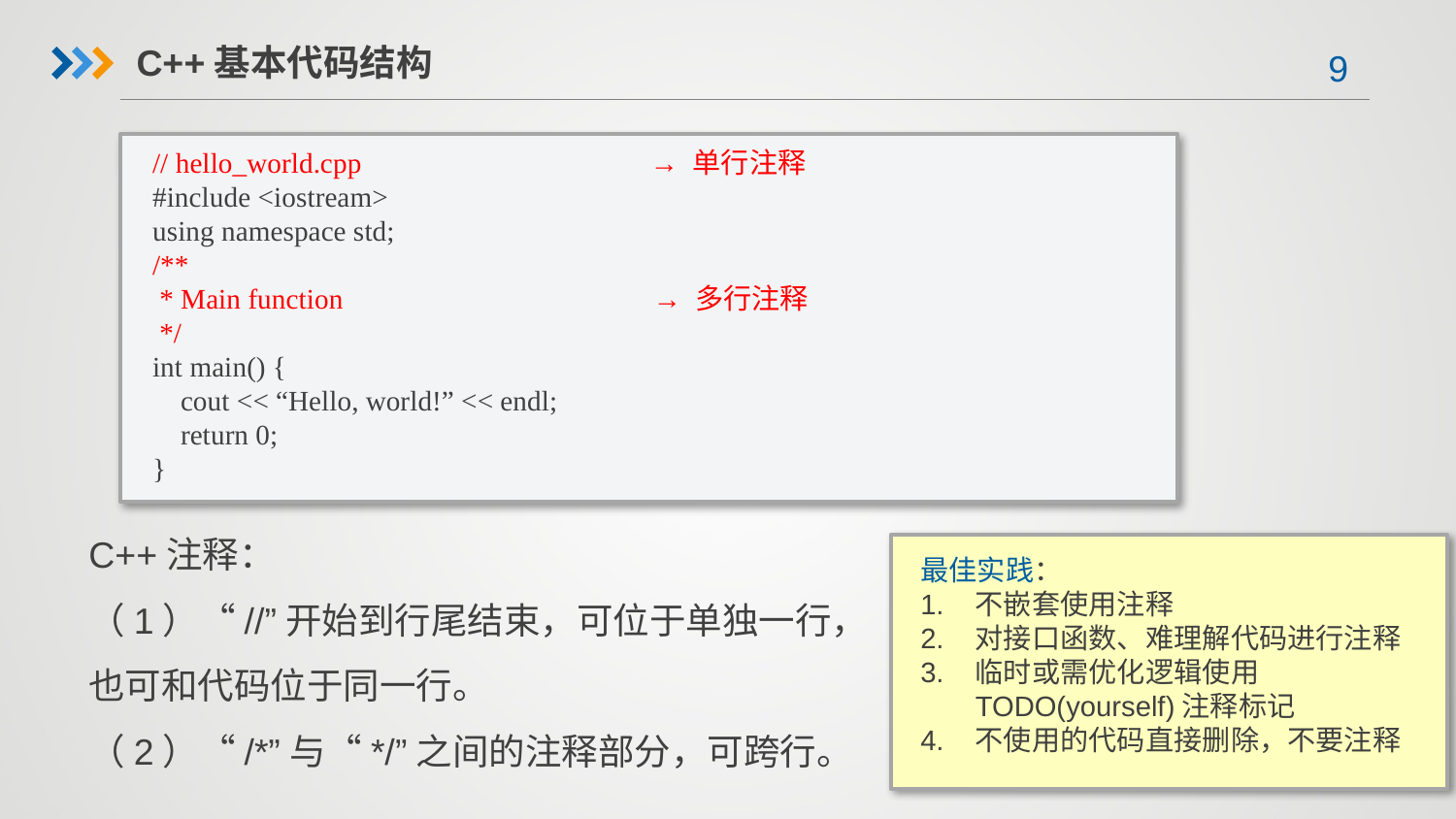

C++基本代码结构

// hello_world.cpp                                         → 单行注释
#include <iostream>
using namespace std;
/**
 * Main function                                            → 多行注释
 */
int main() {
    cout << “Hello, world!” << endl;
    return 0;
}
C++注释：
（1）“//”开始到行尾结束，可位于单独一行，也可和代码位于同一行。
（2）“/*”与“*/”之间的注释部分，可跨行。

最佳实践：
不嵌套使用注释
对接口函数、难理解代码进行注释
临时或需优化逻辑使用TODO(yourself)注释标记
不使用的代码直接删除，不要注释